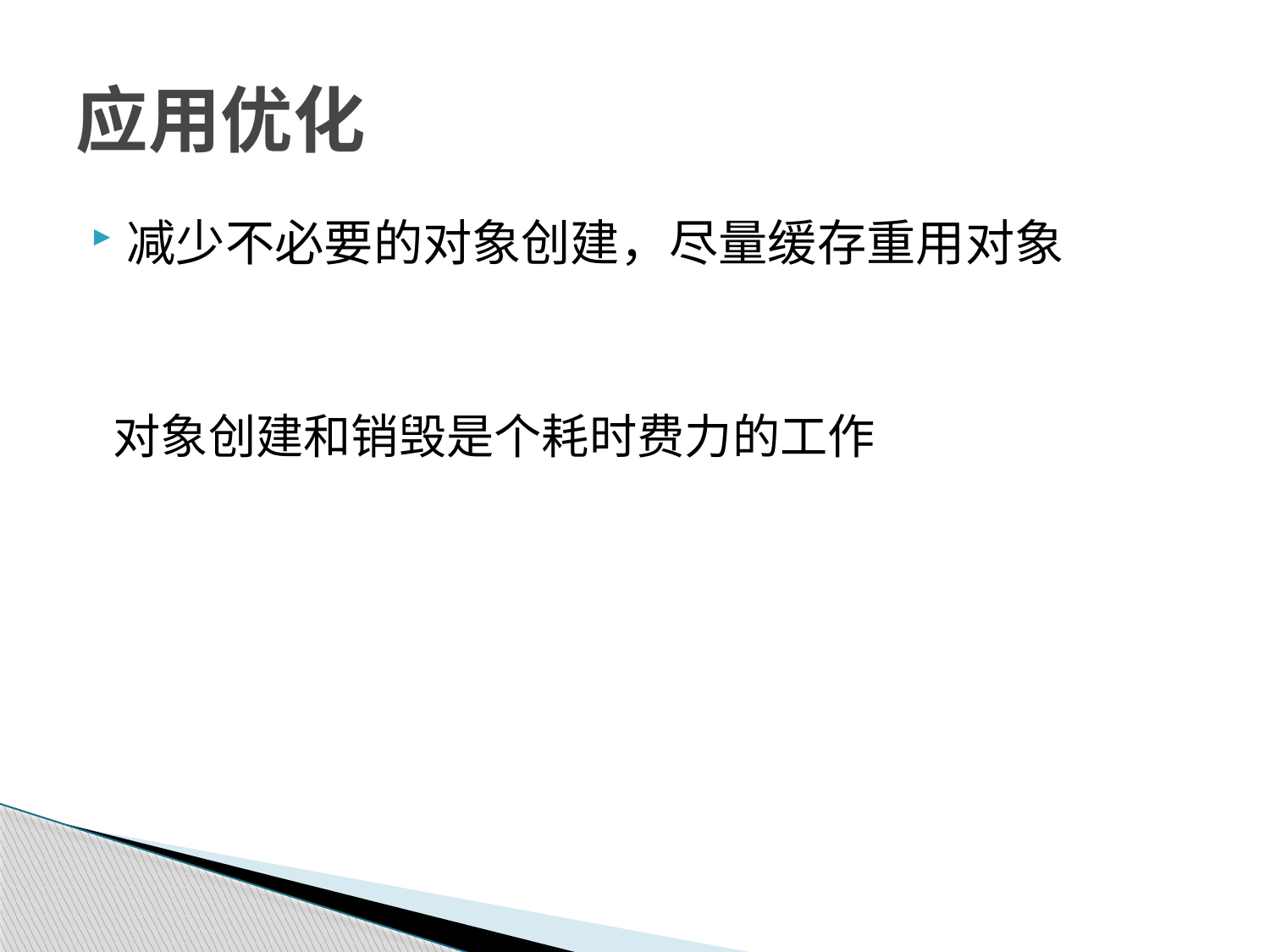

# 应用优化
减少不必要的对象创建，尽量缓存重用对象

 对象创建和销毁是个耗时费力的工作